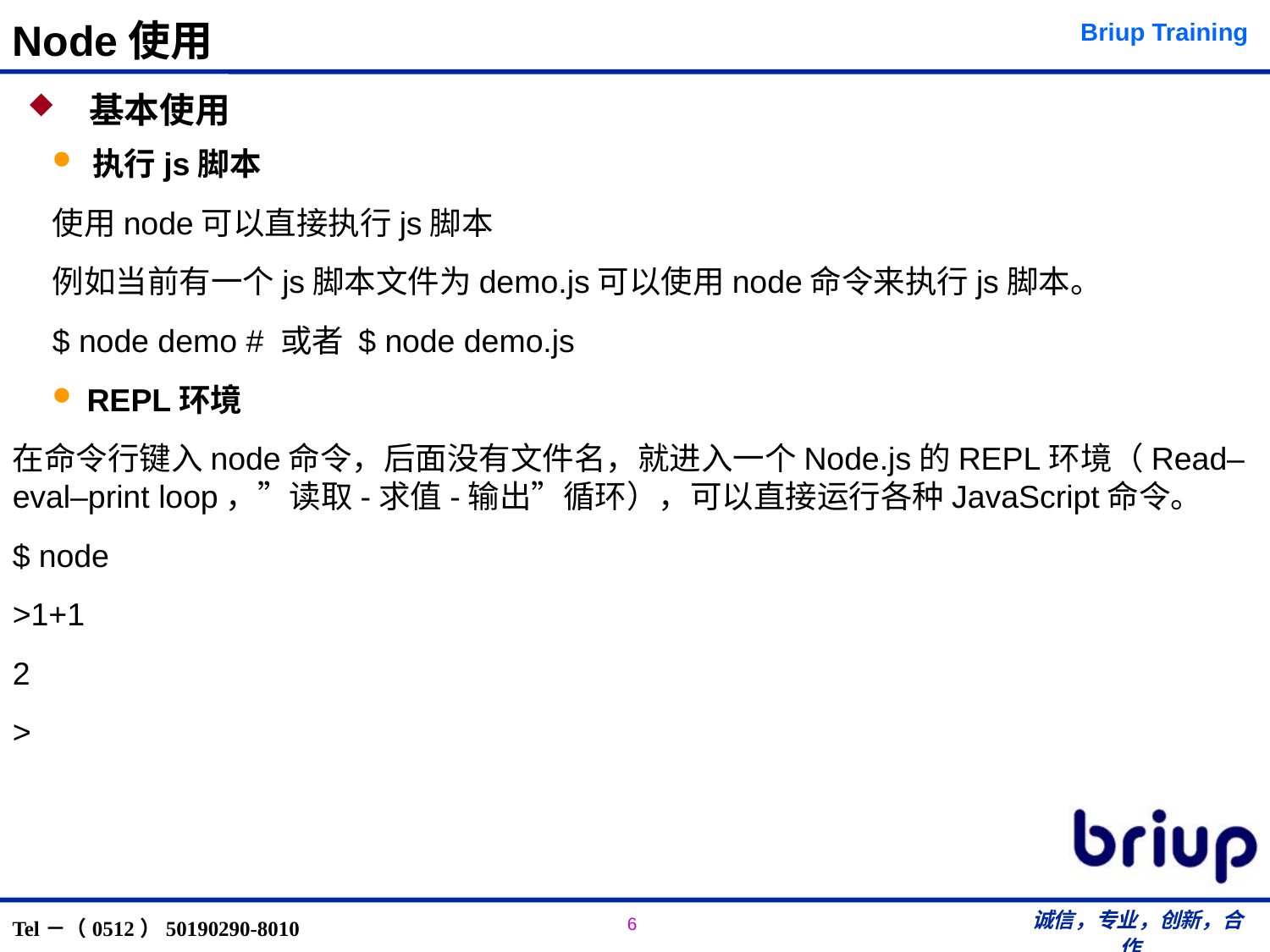

# Node使用
 基本使用
 执行js脚本
使用node可以直接执行js脚本
例如当前有一个js脚本文件为demo.js可以使用node命令来执行js脚本。
$ node demo # 或者 $ node demo.js
 REPL环境
在命令行键入node命令，后面没有文件名，就进入一个Node.js的REPL环境（Read–eval–print loop，”读取-求值-输出”循环），可以直接运行各种JavaScript命令。
$ node
>1+1
2
>